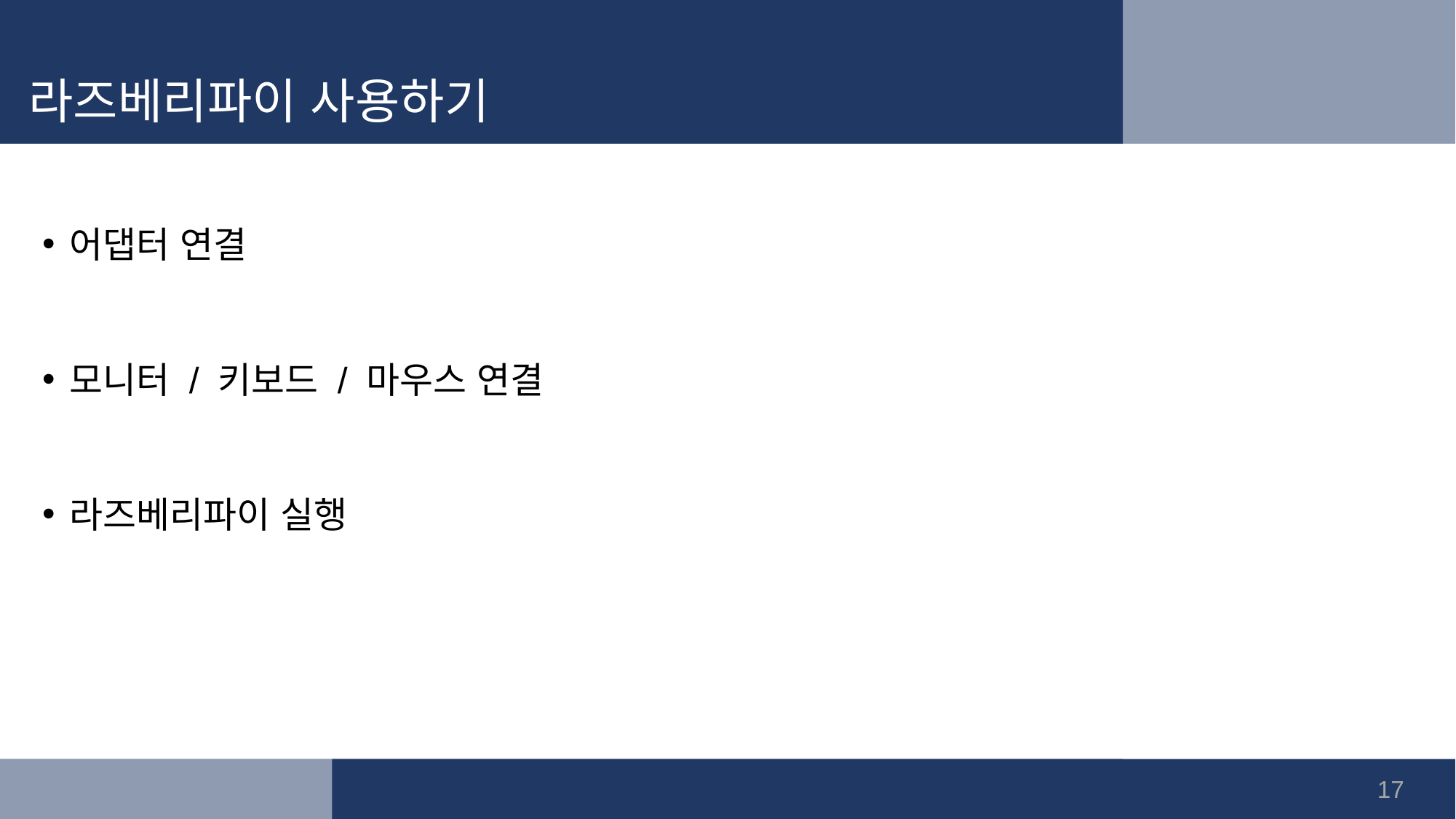

# 라즈베리파이 사용하기
어댑터 연결

모니터 / 키보드 / 마우스 연결

라즈베리파이 실행
17